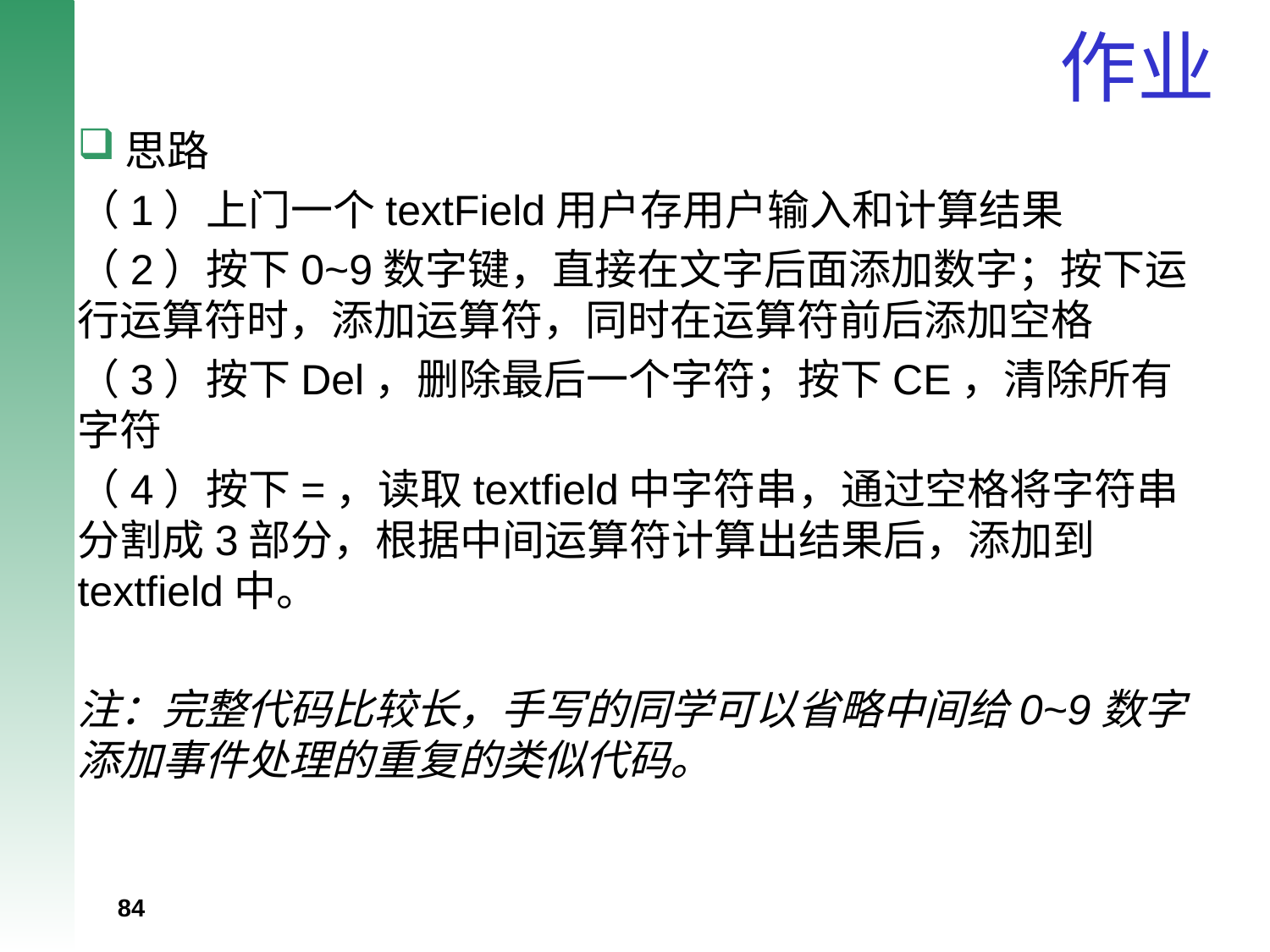

作业
思路
（1）上门一个textField用户存用户输入和计算结果
（2）按下0~9数字键，直接在文字后面添加数字；按下运行运算符时，添加运算符，同时在运算符前后添加空格
（3）按下Del，删除最后一个字符；按下CE，清除所有字符
（4）按下=，读取textfield中字符串，通过空格将字符串分割成3部分，根据中间运算符计算出结果后，添加到textfield中。

注：完整代码比较长，手写的同学可以省略中间给0~9数字添加事件处理的重复的类似代码。
84